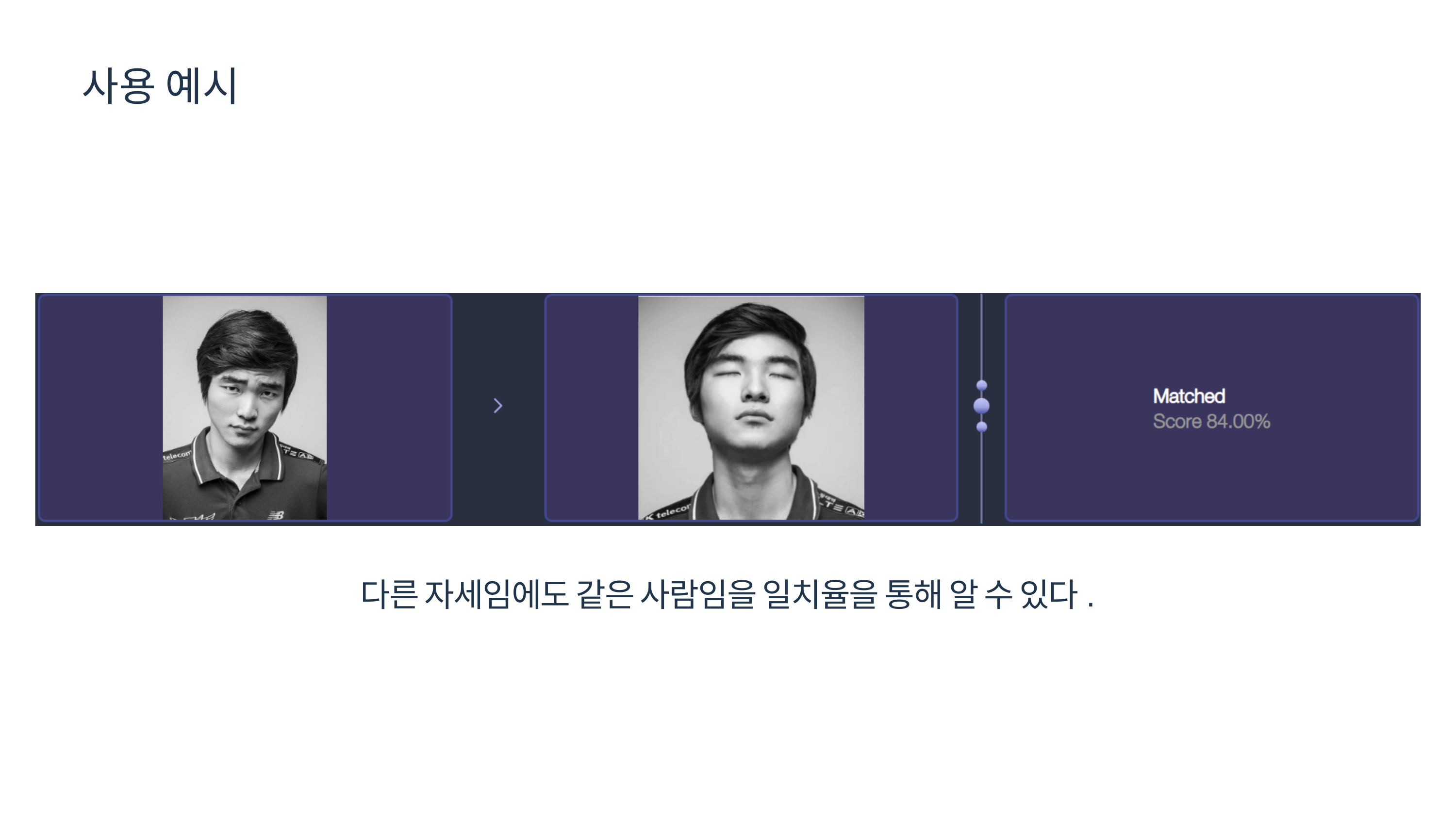

사용 예시

다른 자세임에도 같은 사람임을 일치율을 통해 알 수 있다.